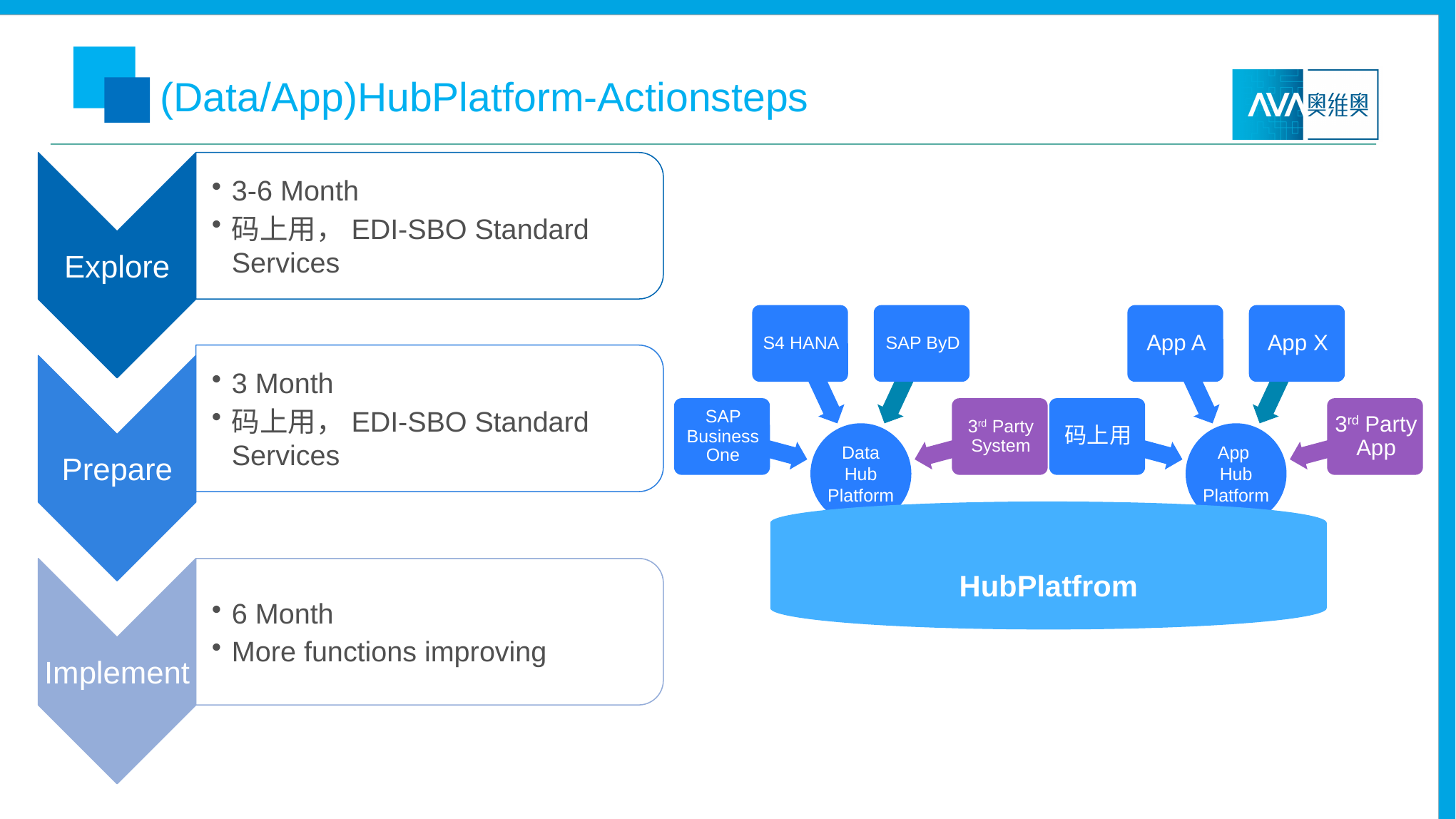

(Data/App)HubPlatform-Actionsteps
Explore
3-6 Month
码上用，EDI-SBO Standard Services
Prepare
3 Month
码上用，EDI-SBO Standard Services
Implement
6 Month
More functions improving
Data Hub Platform
SAP Business One
S4 HANA
SAP ByD
3rd Party System
App  Hub Platform
码上用
App A
App X
3rd Party App

HubPlatfrom